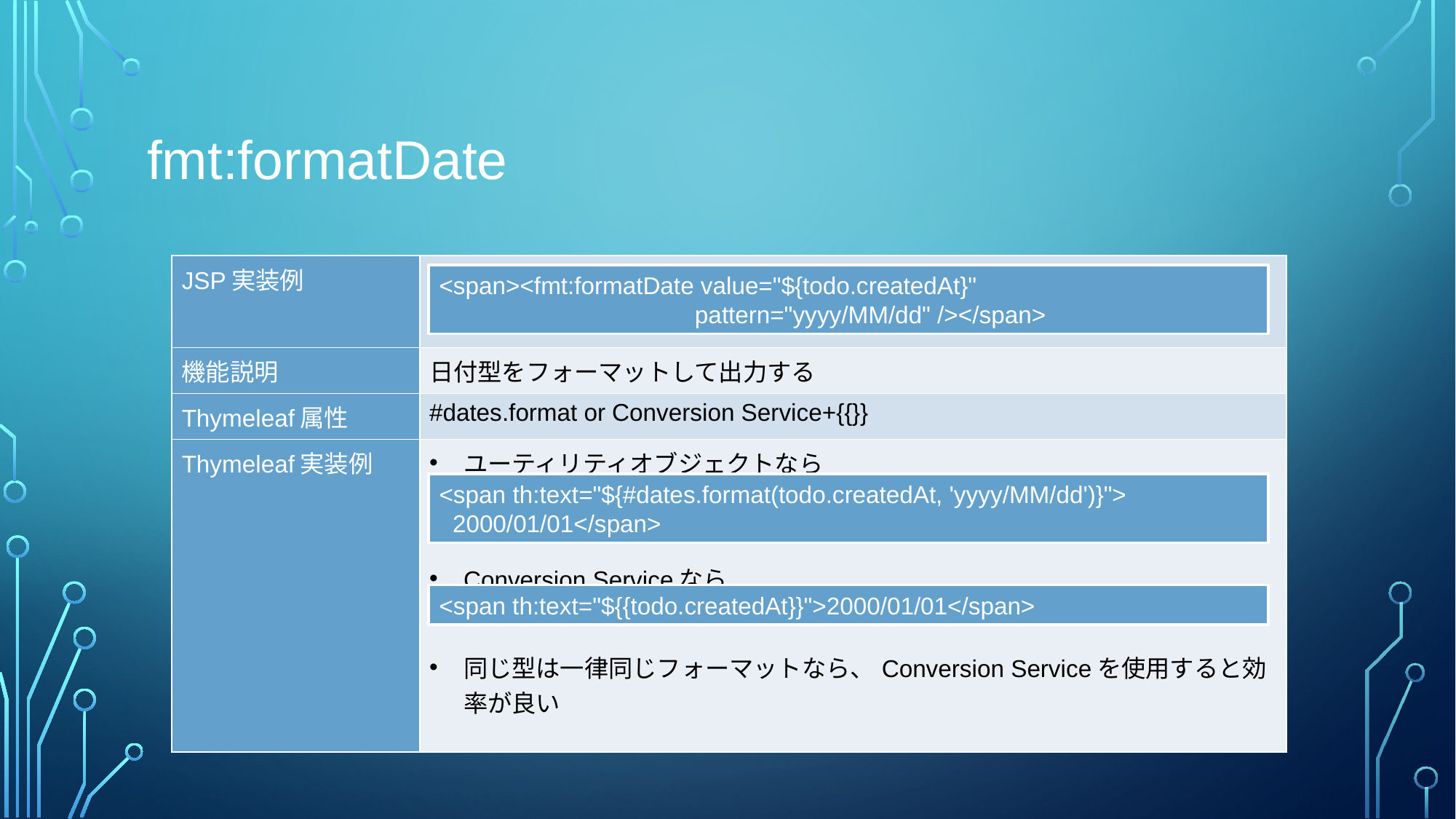

# fmt:formatDate
| JSP実装例 |  |
| --- | --- |
| 機能説明 | 日付型をフォーマットして出力する |
| Thymeleaf属性 | #dates.format or Conversion Service+{{}} |
| Thymeleaf実装例 | ユーティリティオブジェクトなら Conversion Serviceなら 同じ型は一律同じフォーマットなら、Conversion Serviceを使用すると効率が良い |
<span><fmt:formatDate value="${todo.createdAt}"
                                      pattern="yyyy/MM/dd" /></span>
<span th:text="${#dates.format(todo.createdAt, 'yyyy/MM/dd')}">
  2000/01/01</span>
<span th:text="${{todo.createdAt}}">2000/01/01</span>